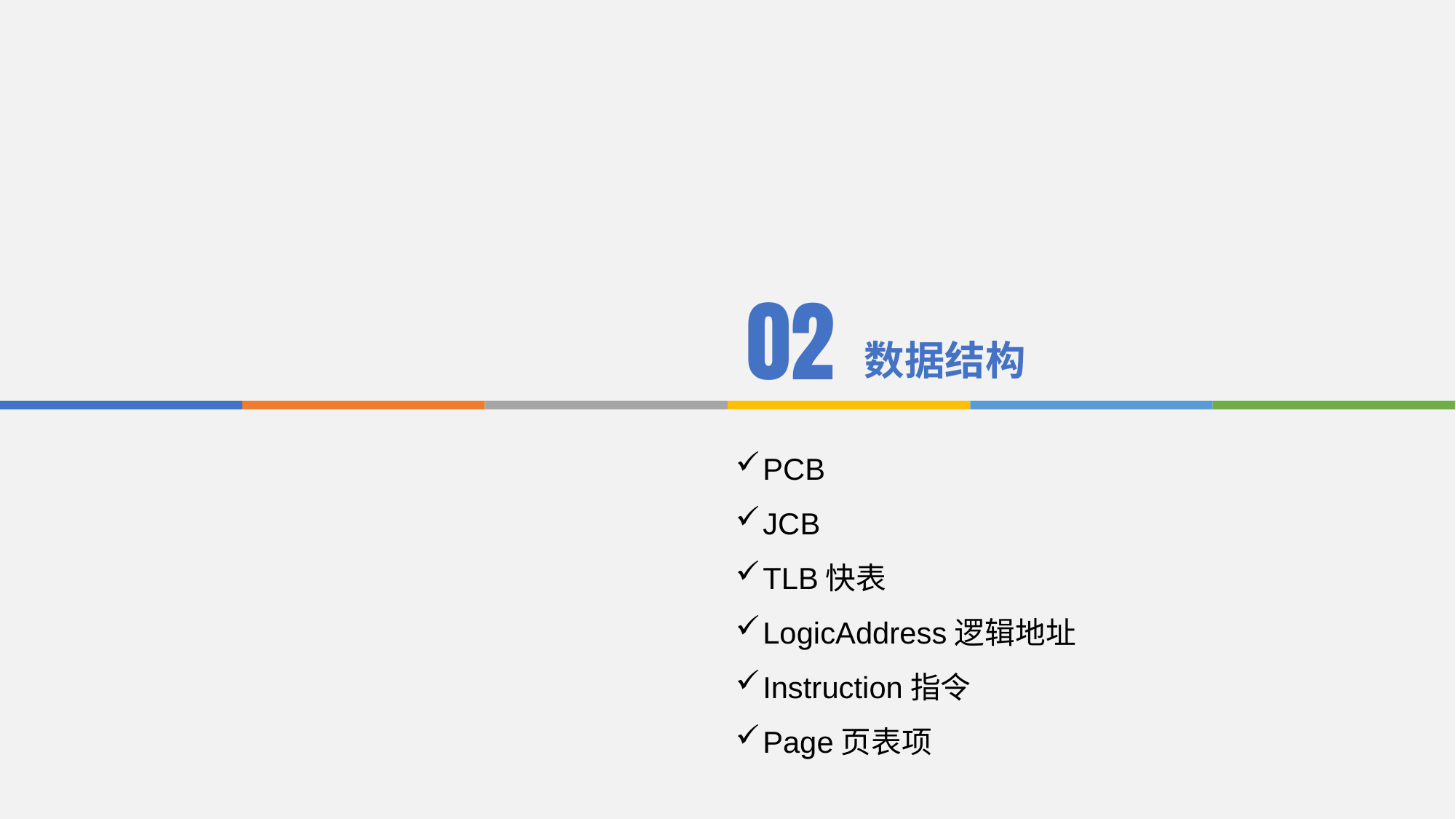

02
数据结构

PCB
JCB
TLB快表
LogicAddress逻辑地址
Instruction指令
Page页表项